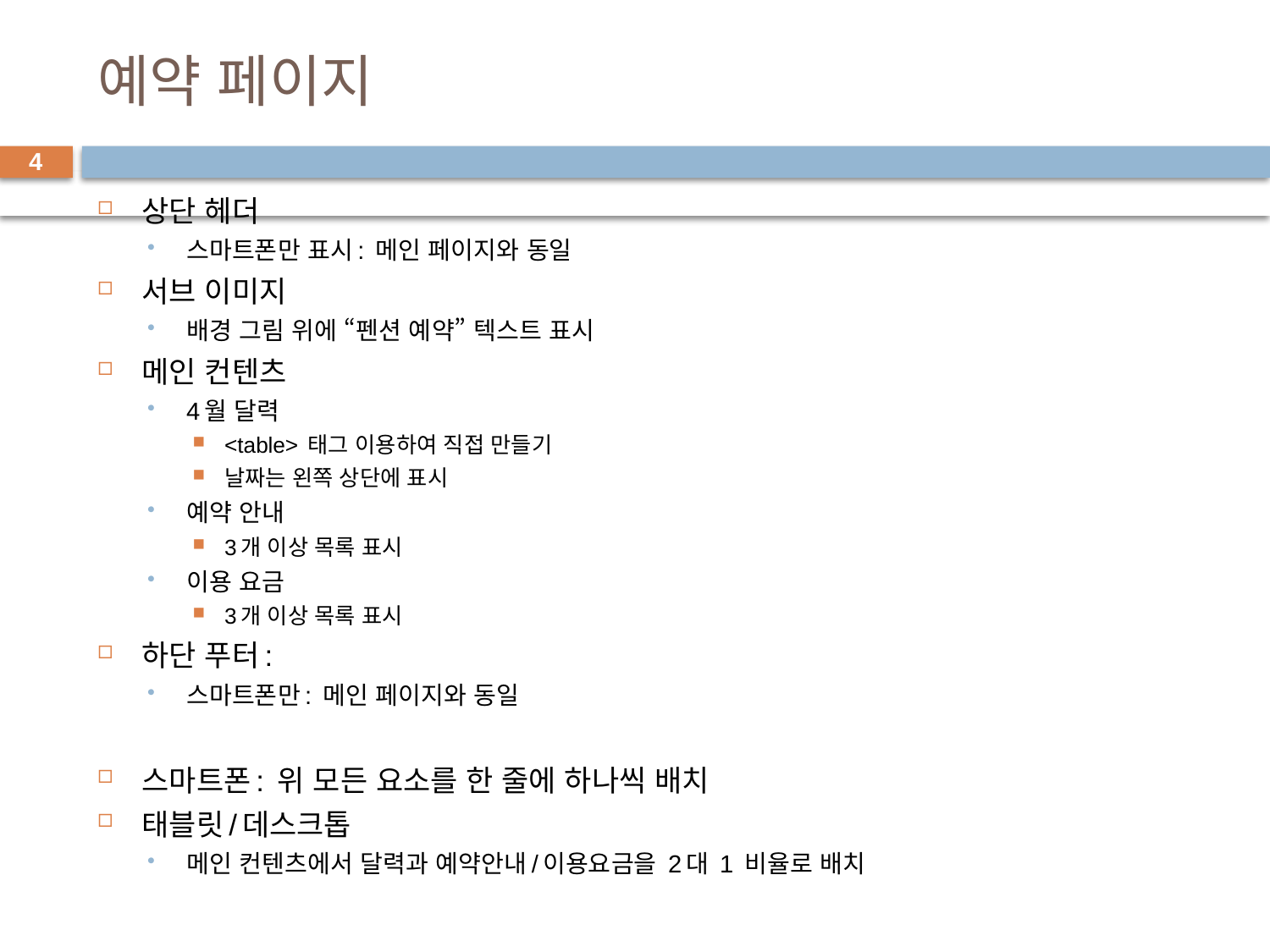

# 예약 페이지
4
상단 헤더
스마트폰만 표시: 메인 페이지와 동일
서브 이미지
배경 그림 위에 “펜션 예약” 텍스트 표시
메인 컨텐츠
4월 달력
<table> 태그 이용하여 직접 만들기
날짜는 왼쪽 상단에 표시
예약 안내
3개 이상 목록 표시
이용 요금
3개 이상 목록 표시
하단 푸터:
스마트폰만: 메인 페이지와 동일

스마트폰: 위 모든 요소를 한 줄에 하나씩 배치
태블릿/데스크톱
메인 컨텐츠에서 달력과 예약안내/이용요금을 2대 1 비율로 배치